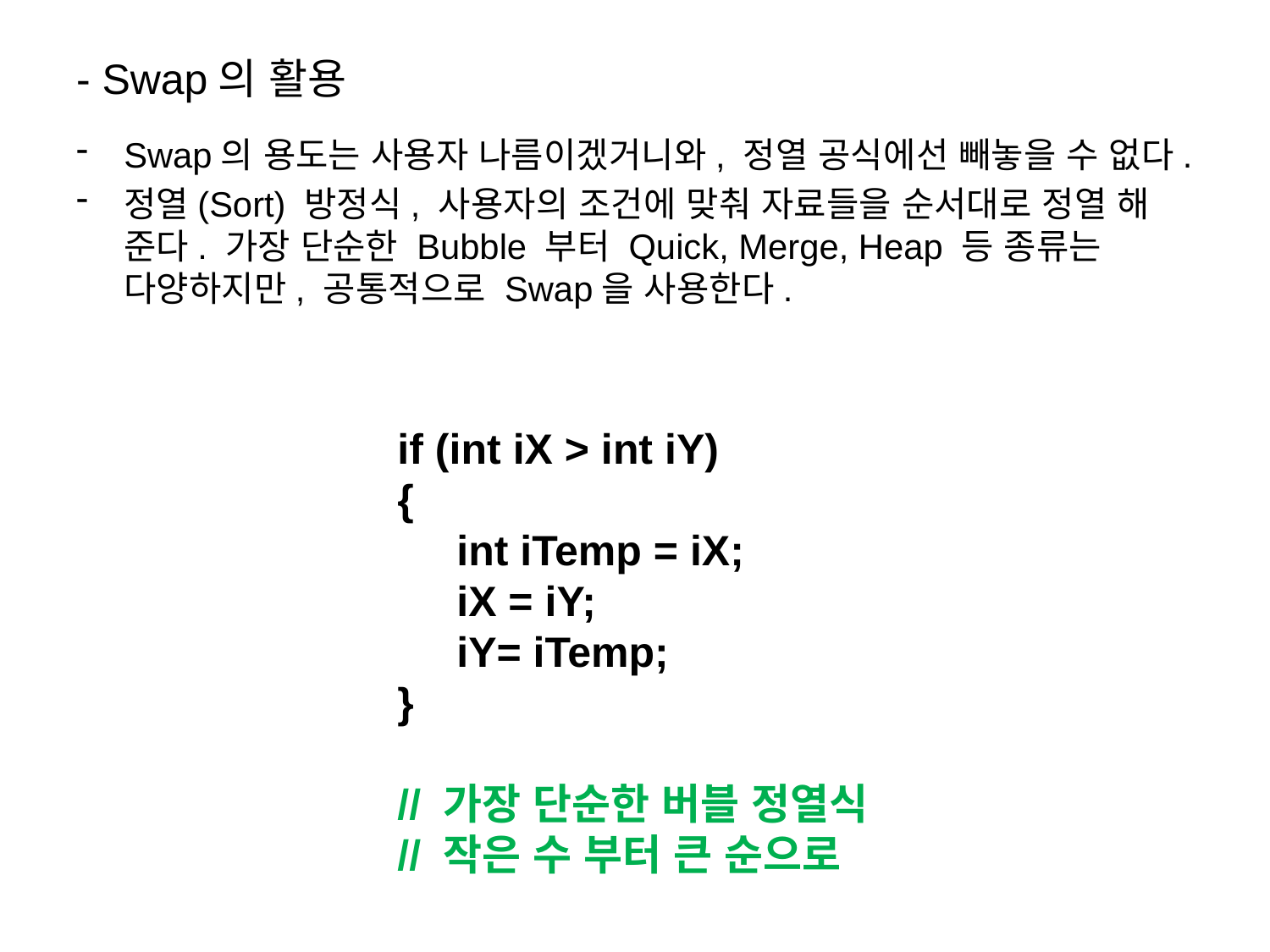

# - Swap의 활용
Swap의 용도는 사용자 나름이겠거니와, 정열 공식에선 빼놓을 수 없다.
정열(Sort) 방정식, 사용자의 조건에 맞춰 자료들을 순서대로 정열 해 준다. 가장 단순한 Bubble 부터 Quick, Merge, Heap 등 종류는 다양하지만, 공통적으로 Swap을 사용한다.

if (int iX > int iY)
{
     int iTemp = iX;
     iX = iY;
     iY= iTemp;
}

// 가장 단순한 버블 정열식
// 작은 수 부터 큰 순으로